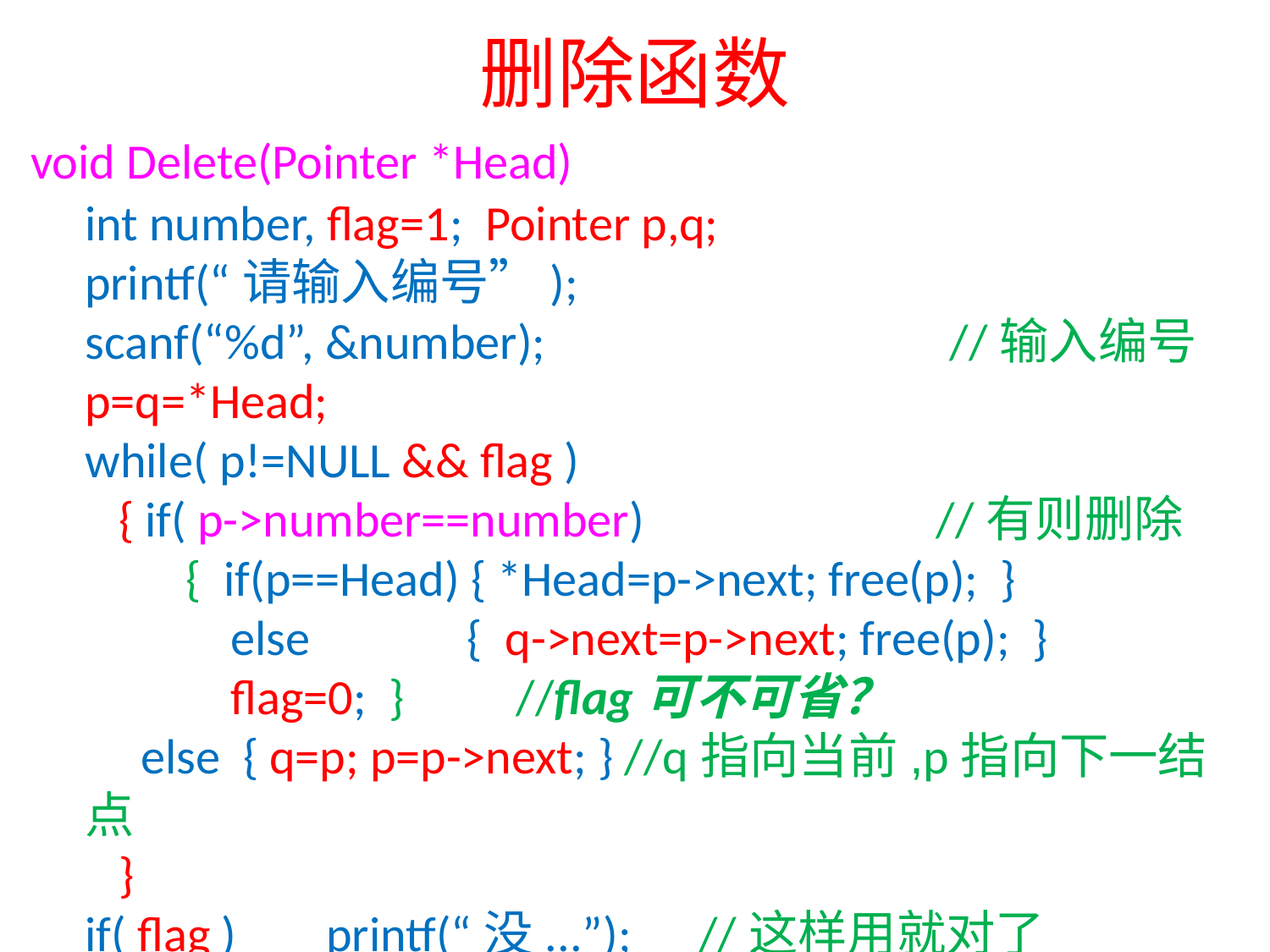

# 删除函数
void Delete(Pointer *Head)
int number, flag=1;  Pointer p,q;
printf(“请输入编号”);
scanf(“%d”, &number);                                    //输入编号
p=q=*Head;
while( p!=NULL && flag )
   { if( p->number==number)                          //有则删除
         {  if(p==Head) { *Head=p->next; free(p);  }
             else              {  q->next=p->next; free(p);  }
             flag=0;  }          //flag可不可省？
     else  { q=p; p=p->next; } //q指向当前,p指向下一结点
   }
if( flag )        printf(“没...”);      //这样用就对了
17